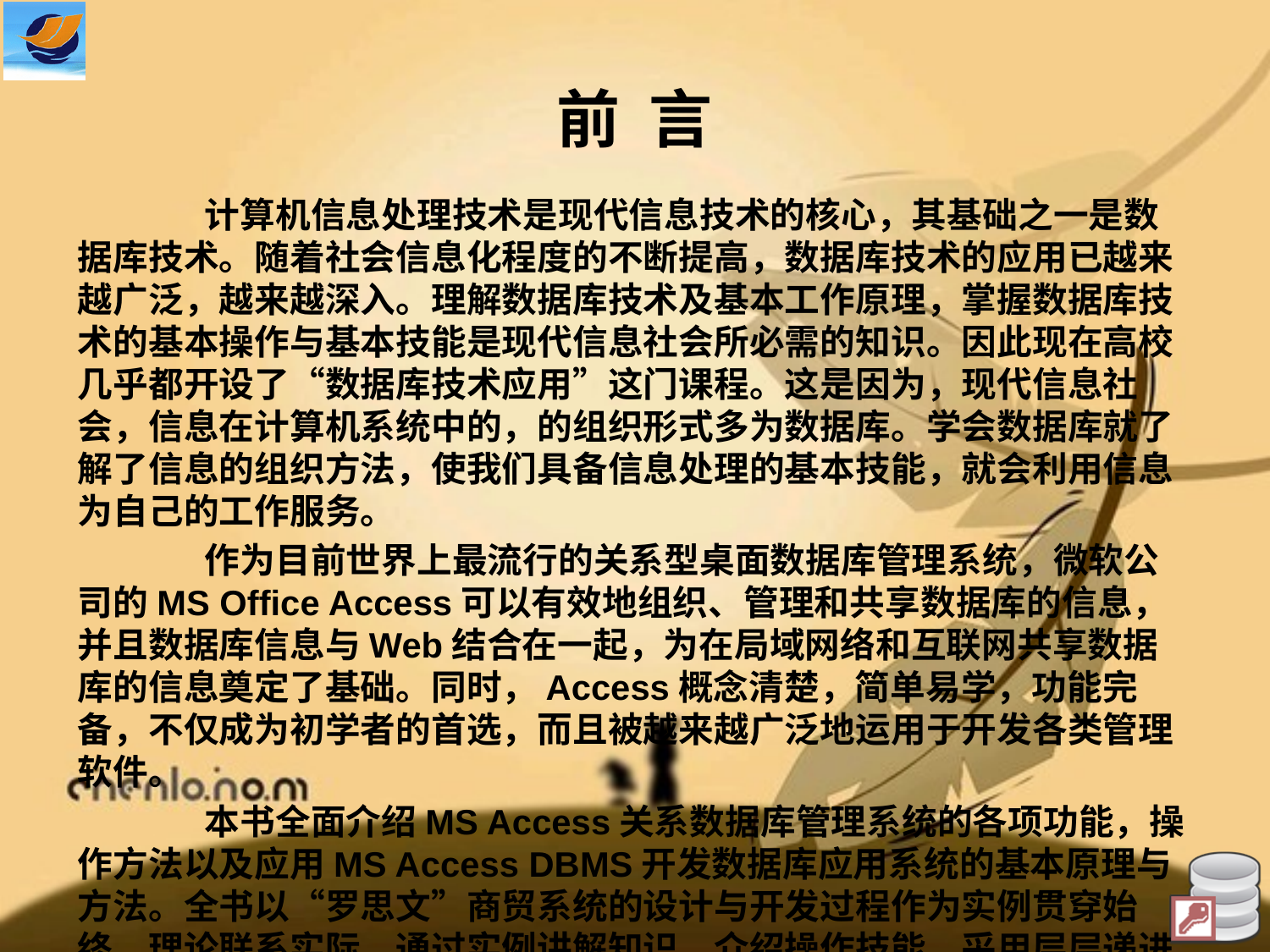

# 前  言
	计算机信息处理技术是现代信息技术的核心，其基础之一是数据库技术。随着社会信息化程度的不断提高，数据库技术的应用已越来越广泛，越来越深入。理解数据库技术及基本工作原理，掌握数据库技术的基本操作与基本技能是现代信息社会所必需的知识。因此现在高校几乎都开设了“数据库技术应用”这门课程。这是因为，现代信息社会，信息在计算机系统中的，的组织形式多为数据库。学会数据库就了解了信息的组织方法，使我们具备信息处理的基本技能，就会利用信息为自己的工作服务。
	作为目前世界上最流行的关系型桌面数据库管理系统，微软公司的MS Office Access可以有效地组织、管理和共享数据库的信息，并且数据库信息与Web结合在一起，为在局域网络和互联网共享数据库的信息奠定了基础。同时，Access概念清楚，简单易学，功能完备，不仅成为初学者的首选，而且被越来越广泛地运用于开发各类管理软件。
	本书全面介绍MS Access关系数据库管理系统的各项功能，操作方法以及应用MS Access DBMS开发数据库应用系统的基本原理与方法。全书以“罗思文”商贸系统的设计与开发过程作为实例贯穿始终，理论联系实际，通过实例讲解知识、介绍操作技能，采用层层递进的方式组织教学过程。叙述详尽，概念清晰，使得读者在学习完本书后，不仅掌握Access应用技术，还通过实践完成一个数据库应用系统实例的设计与开发过程，进而具备应用Access开发小型数据库应用系统的基本能力。